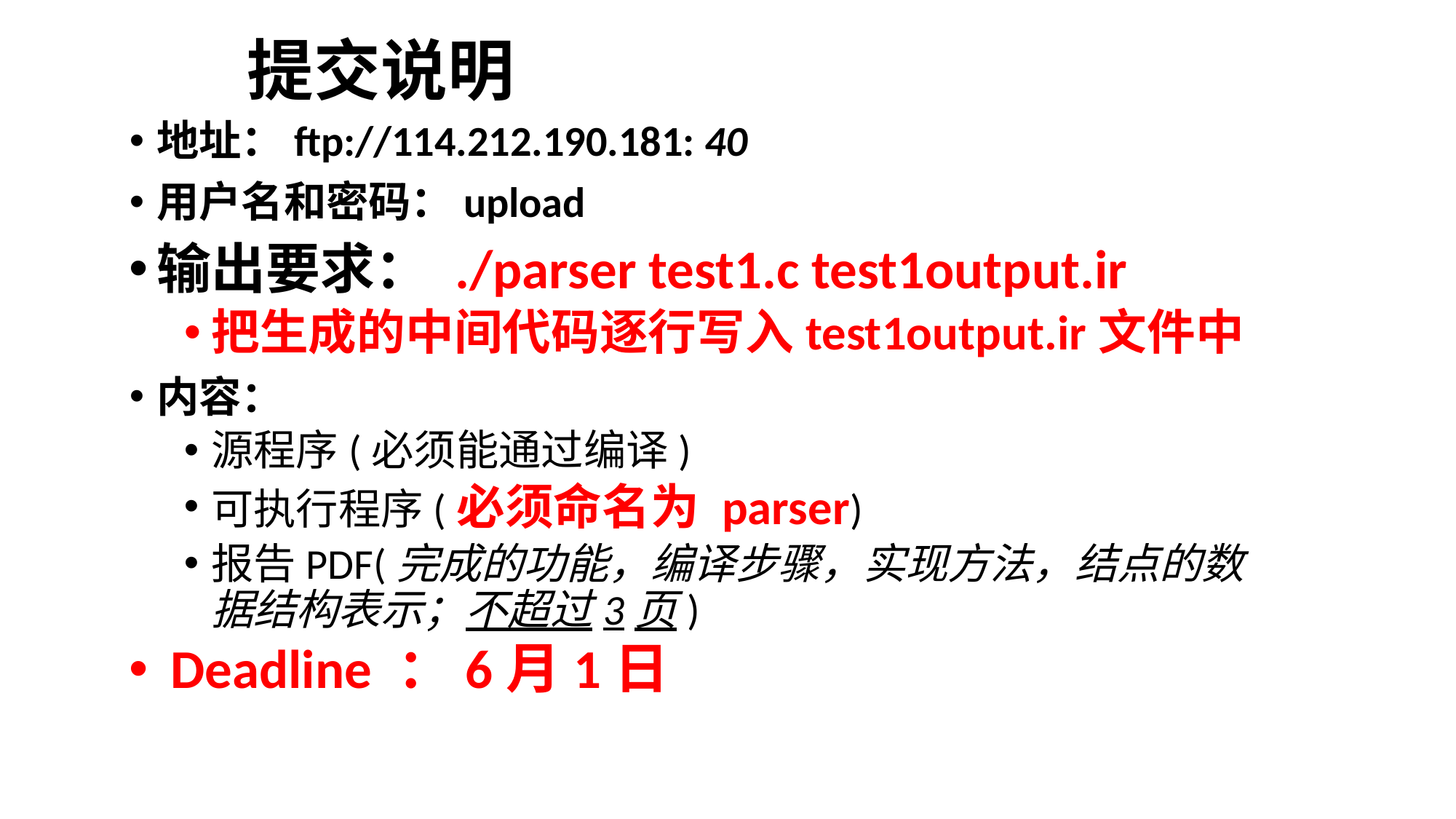

# 提交说明
地址：ftp://114.212.190.181: 40
用户名和密码：upload
输出要求： ./parser test1.c test1output.ir
把生成的中间代码逐行写入test1output.ir文件中
内容：
源程序(必须能通过编译)
可执行程序(必须命名为 parser)
报告PDF(完成的功能，编译步骤，实现方法，结点的数据结构表示；不超过3页)
Deadline ：6月1日